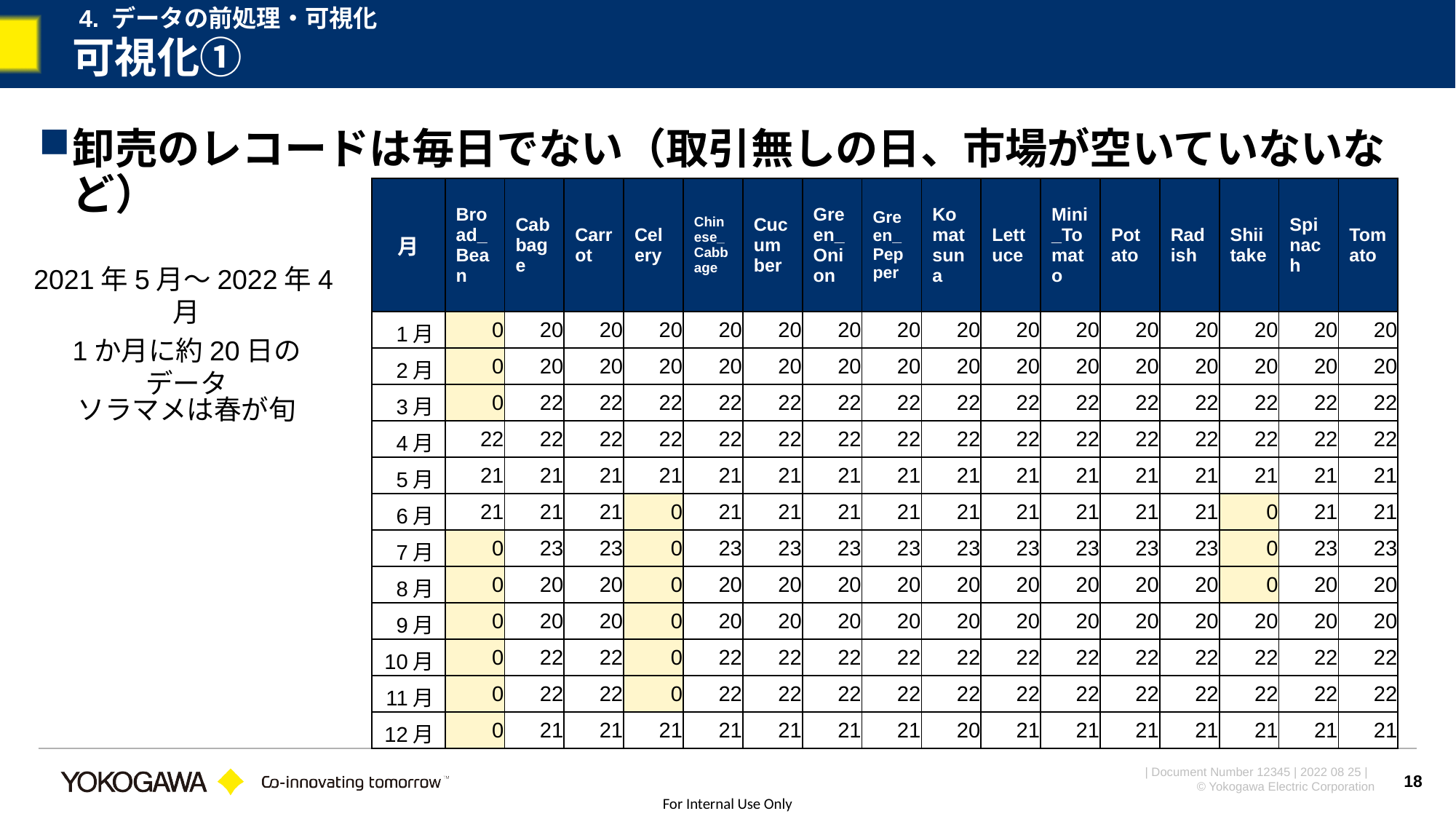

4. データの前処理・可視化
# 可視化①
卸売のレコードは毎日でない（取引無しの日、市場が空いていないなど）
| 月 | Broad\_Bean | Cabbage | Carrot | Celery | Chinese\_Cabbage | Cucumber | Green\_Onion | Green\_Pepper | Komatsuna | Lettuce | Mini\_Tomato | Potato | Radish | Shiitake | Spinach | Tomato |
| --- | --- | --- | --- | --- | --- | --- | --- | --- | --- | --- | --- | --- | --- | --- | --- | --- |
| 1月 | 0 | 20 | 20 | 20 | 20 | 20 | 20 | 20 | 20 | 20 | 20 | 20 | 20 | 20 | 20 | 20 |
| 2月 | 0 | 20 | 20 | 20 | 20 | 20 | 20 | 20 | 20 | 20 | 20 | 20 | 20 | 20 | 20 | 20 |
| 3月 | 0 | 22 | 22 | 22 | 22 | 22 | 22 | 22 | 22 | 22 | 22 | 22 | 22 | 22 | 22 | 22 |
| 4月 | 22 | 22 | 22 | 22 | 22 | 22 | 22 | 22 | 22 | 22 | 22 | 22 | 22 | 22 | 22 | 22 |
| 5月 | 21 | 21 | 21 | 21 | 21 | 21 | 21 | 21 | 21 | 21 | 21 | 21 | 21 | 21 | 21 | 21 |
| 6月 | 21 | 21 | 21 | 0 | 21 | 21 | 21 | 21 | 21 | 21 | 21 | 21 | 21 | 0 | 21 | 21 |
| 7月 | 0 | 23 | 23 | 0 | 23 | 23 | 23 | 23 | 23 | 23 | 23 | 23 | 23 | 0 | 23 | 23 |
| 8月 | 0 | 20 | 20 | 0 | 20 | 20 | 20 | 20 | 20 | 20 | 20 | 20 | 20 | 0 | 20 | 20 |
| 9月 | 0 | 20 | 20 | 0 | 20 | 20 | 20 | 20 | 20 | 20 | 20 | 20 | 20 | 20 | 20 | 20 |
| 10月 | 0 | 22 | 22 | 0 | 22 | 22 | 22 | 22 | 22 | 22 | 22 | 22 | 22 | 22 | 22 | 22 |
| 11月 | 0 | 22 | 22 | 0 | 22 | 22 | 22 | 22 | 22 | 22 | 22 | 22 | 22 | 22 | 22 | 22 |
| 12月 | 0 | 21 | 21 | 21 | 21 | 21 | 21 | 21 | 20 | 21 | 21 | 21 | 21 | 21 | 21 | 21 |
2021年5月～2022年4月
1か月に約20日のデータ
ソラマメは春が旬
18